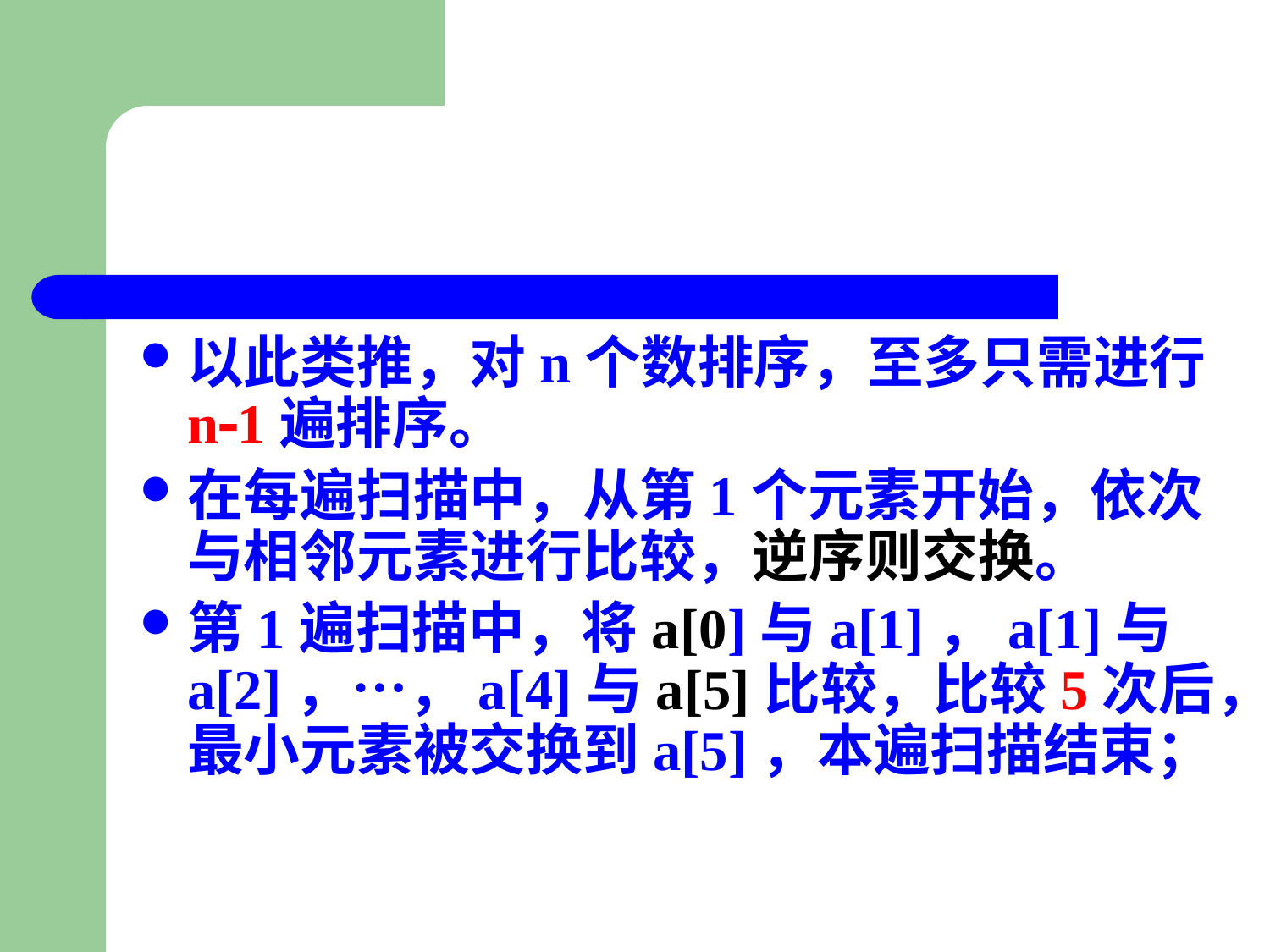

#
以此类推，对n个数排序，至多只需进行n−1遍排序。
在每遍扫描中，从第1个元素开始，依次与相邻元素进行比较，逆序则交换。
第1遍扫描中，将a[0]与a[1]，a[1]与a[2]，…，a[4]与a[5]比较，比较5次后，最小元素被交换到a[5]，本遍扫描结束；